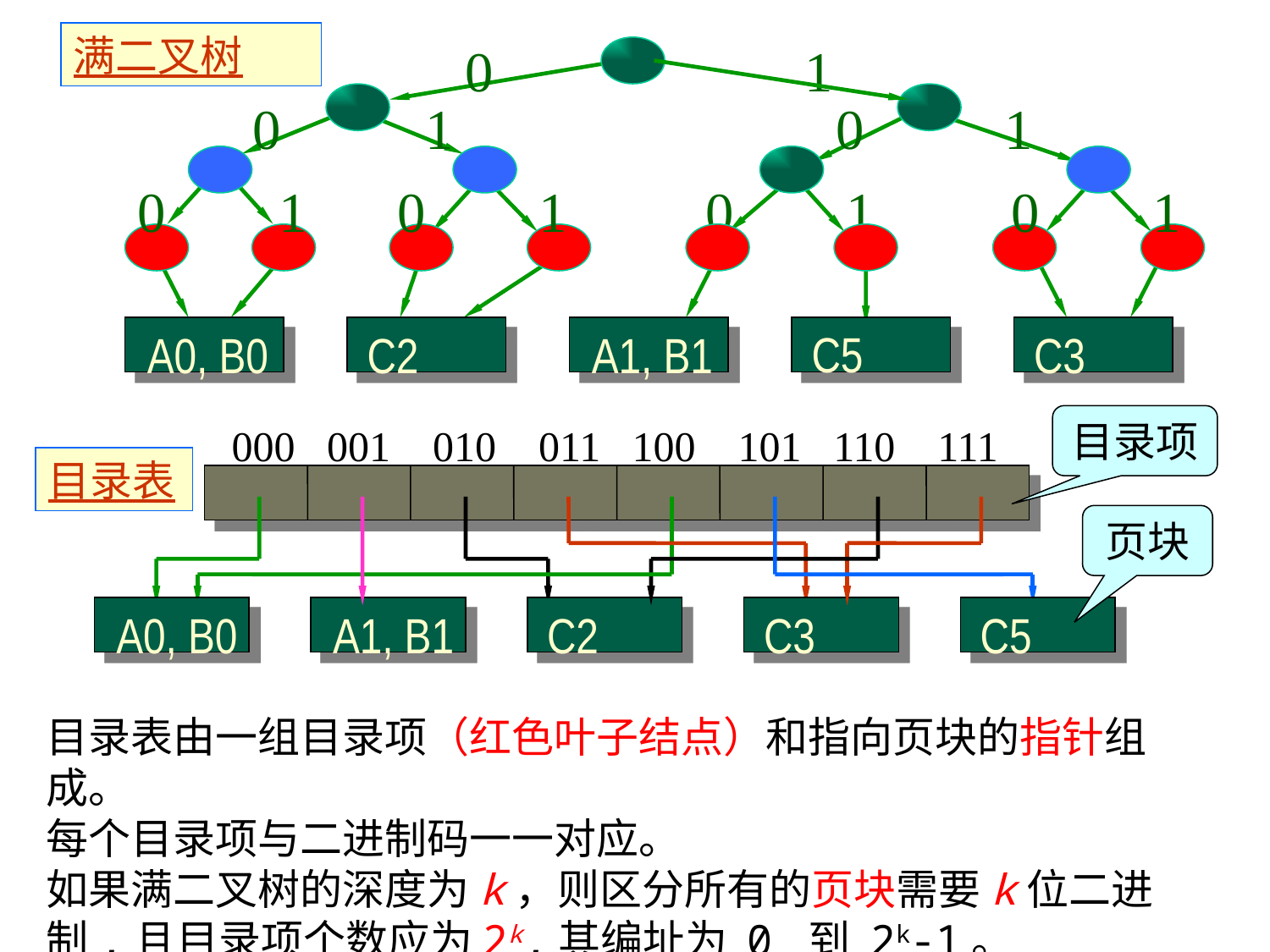

满二叉树
0
1

0
1
0
1

0
1
0
1
0
1
0
1

C5

A0, B0

C2

A1, B1

C3
目录项
000   001    010    011   100    101   110    111

A0, B0

A1, B1

C2

C3

C5
目录表
页块
目录表由一组目录项（红色叶子结点）和指向页块的指针组成。
每个目录项与二进制码一一对应。
如果满二叉树的深度为k，则区分所有的页块需要k位二进制,且目录项个数应为2k,其编址为 0 到 2k-1。